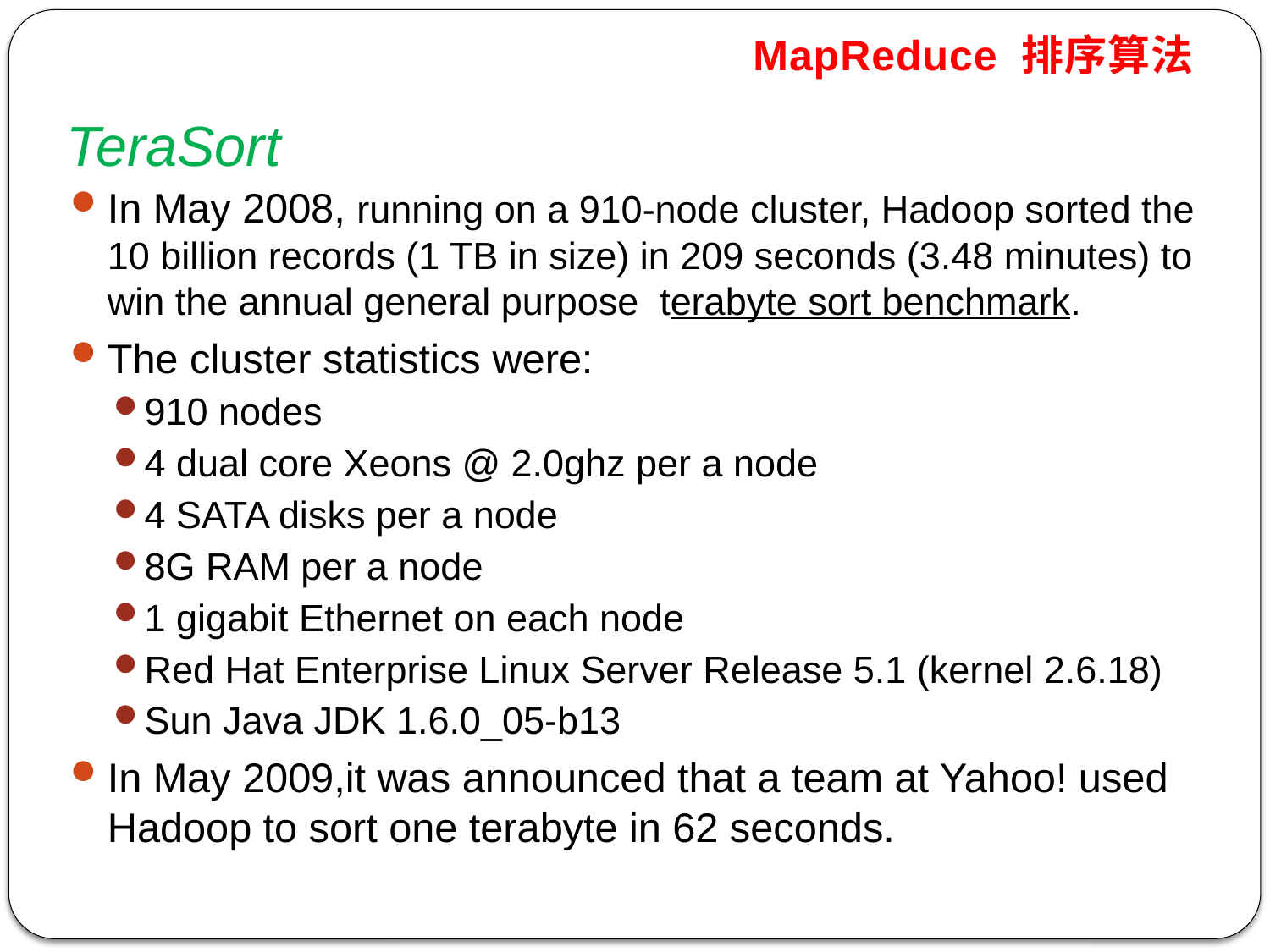

MapReduce 排序算法
# TeraSort
In May 2008, running on a 910-node cluster, Hadoop sorted the 10 billion records (1 TB in size) in 209 seconds (3.48 minutes) to win the annual general purpose  terabyte sort benchmark.
The cluster statistics were:
910 nodes
4 dual core Xeons @ 2.0ghz per a node
4 SATA disks per a node
8G RAM per a node
1 gigabit Ethernet on each node
Red Hat Enterprise Linux Server Release 5.1 (kernel 2.6.18)
Sun Java JDK 1.6.0_05-b13
In May 2009,it was announced that a team at Yahoo! used Hadoop to sort one terabyte in 62 seconds.